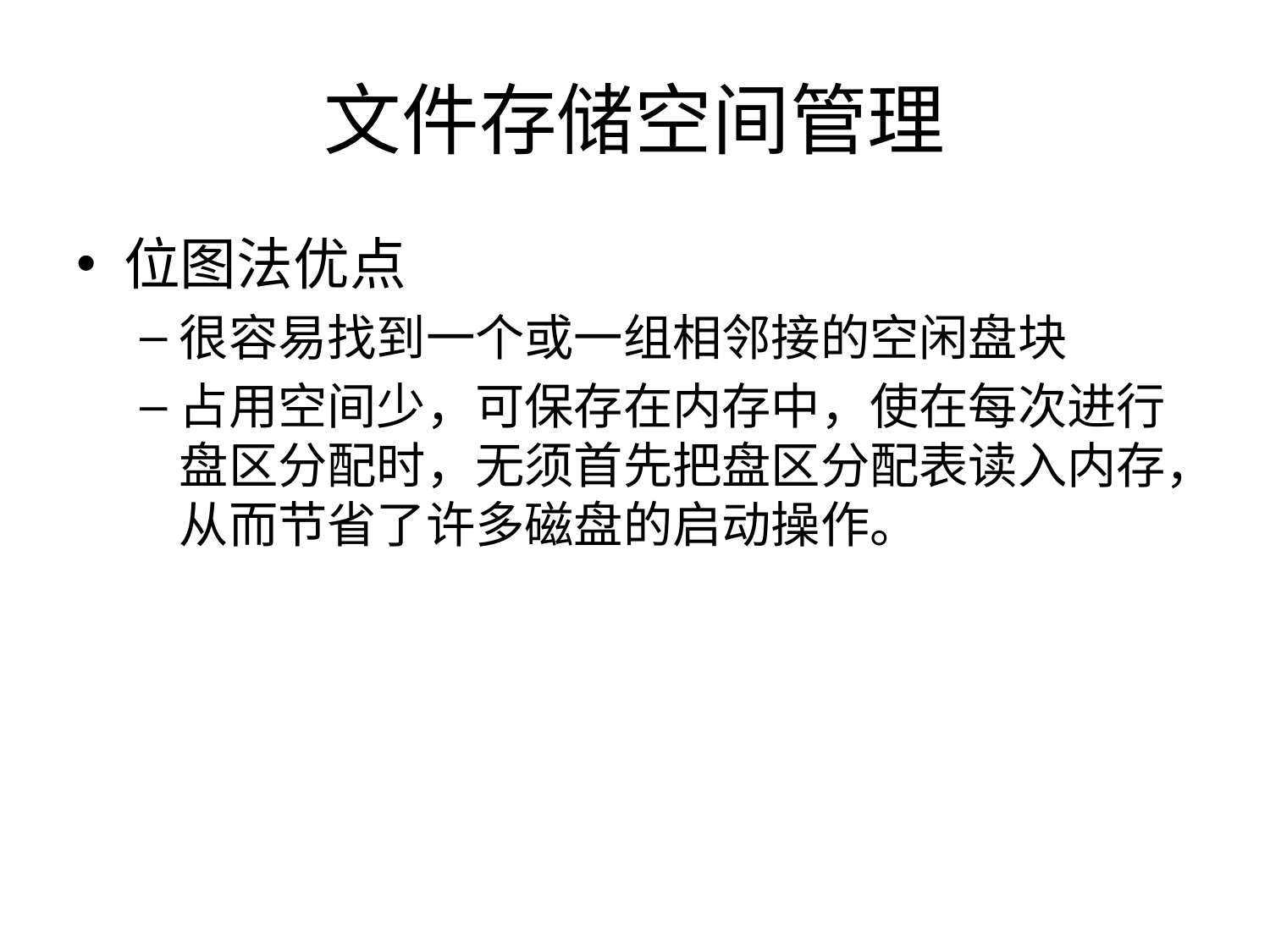

# 文件存储空间管理
位图法优点
很容易找到一个或一组相邻接的空闲盘块
占用空间少，可保存在内存中，使在每次进行盘区分配时，无须首先把盘区分配表读入内存，从而节省了许多磁盘的启动操作。